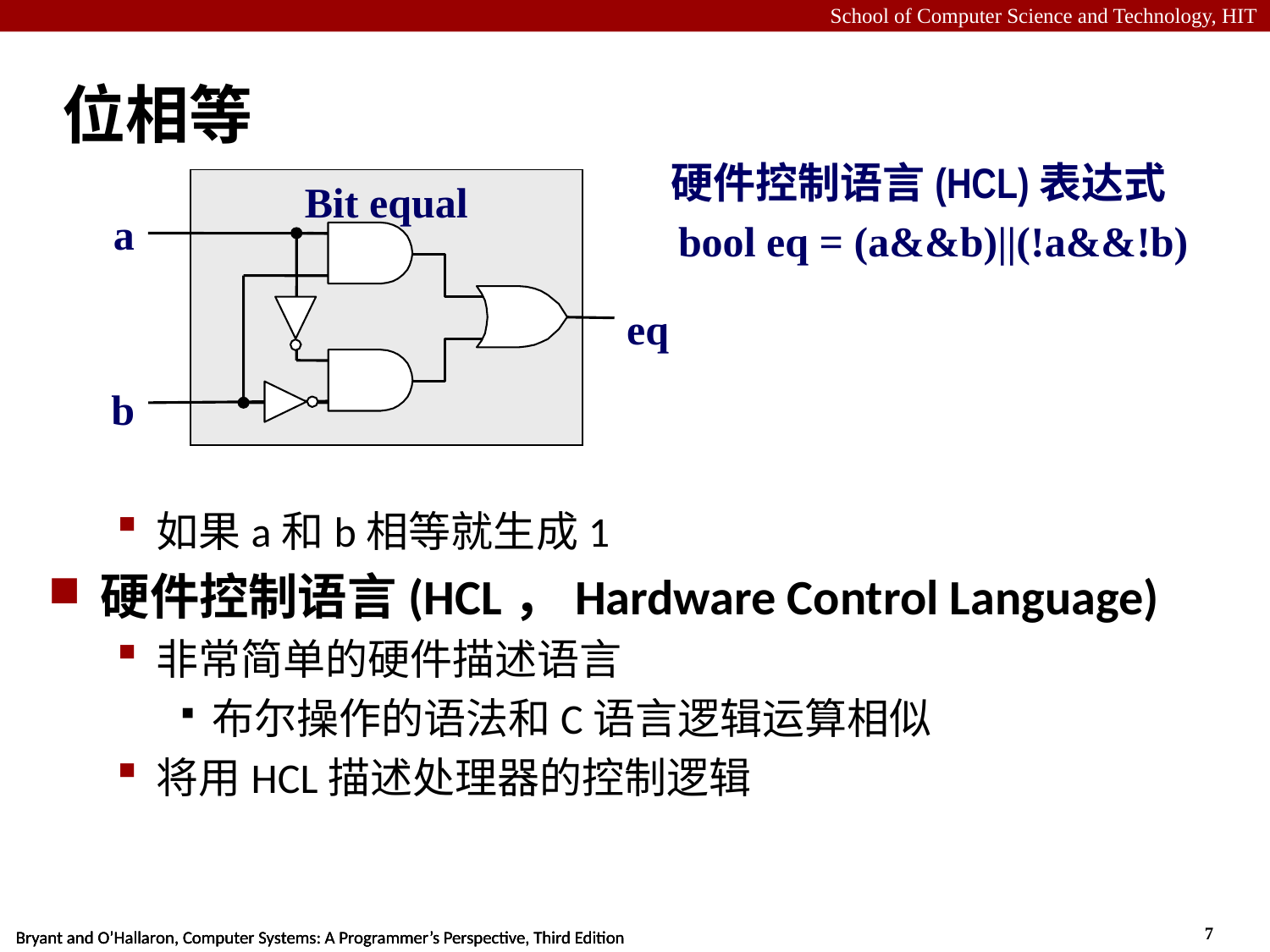

# 位相等
硬件控制语言(HCL)表达式
Bit equal
a

eq

b

bool eq = (a&&b)||(!a&&!b)
如果a和b相等就生成1
硬件控制语言(HCL，Hardware Control Language)
非常简单的硬件描述语言
布尔操作的语法和C语言逻辑运算相似
将用HCL描述处理器的控制逻辑